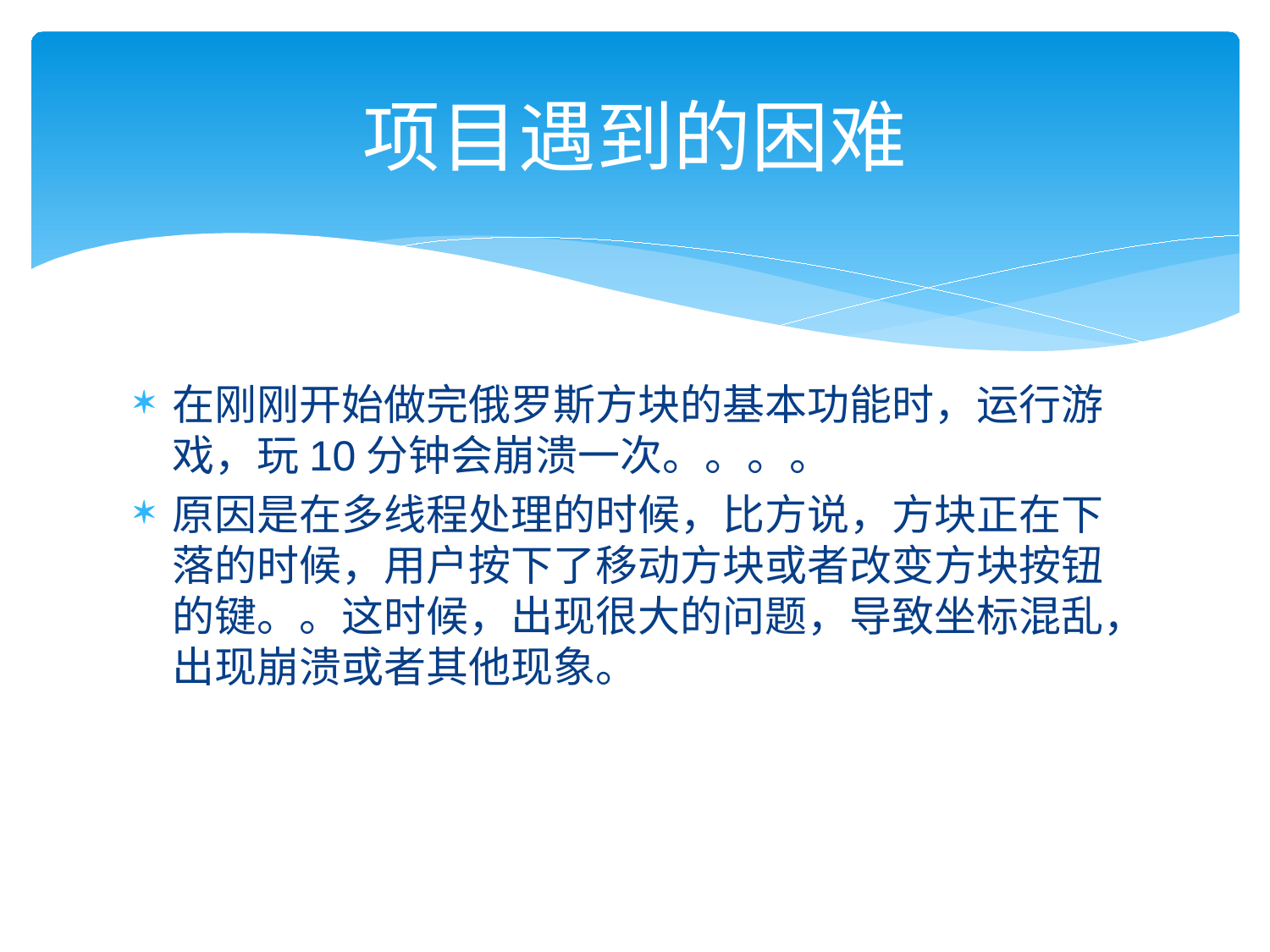

# 项目遇到的困难
在刚刚开始做完俄罗斯方块的基本功能时，运行游戏，玩10分钟会崩溃一次。。。。
原因是在多线程处理的时候，比方说，方块正在下落的时候，用户按下了移动方块或者改变方块按钮的键。。这时候，出现很大的问题，导致坐标混乱，出现崩溃或者其他现象。